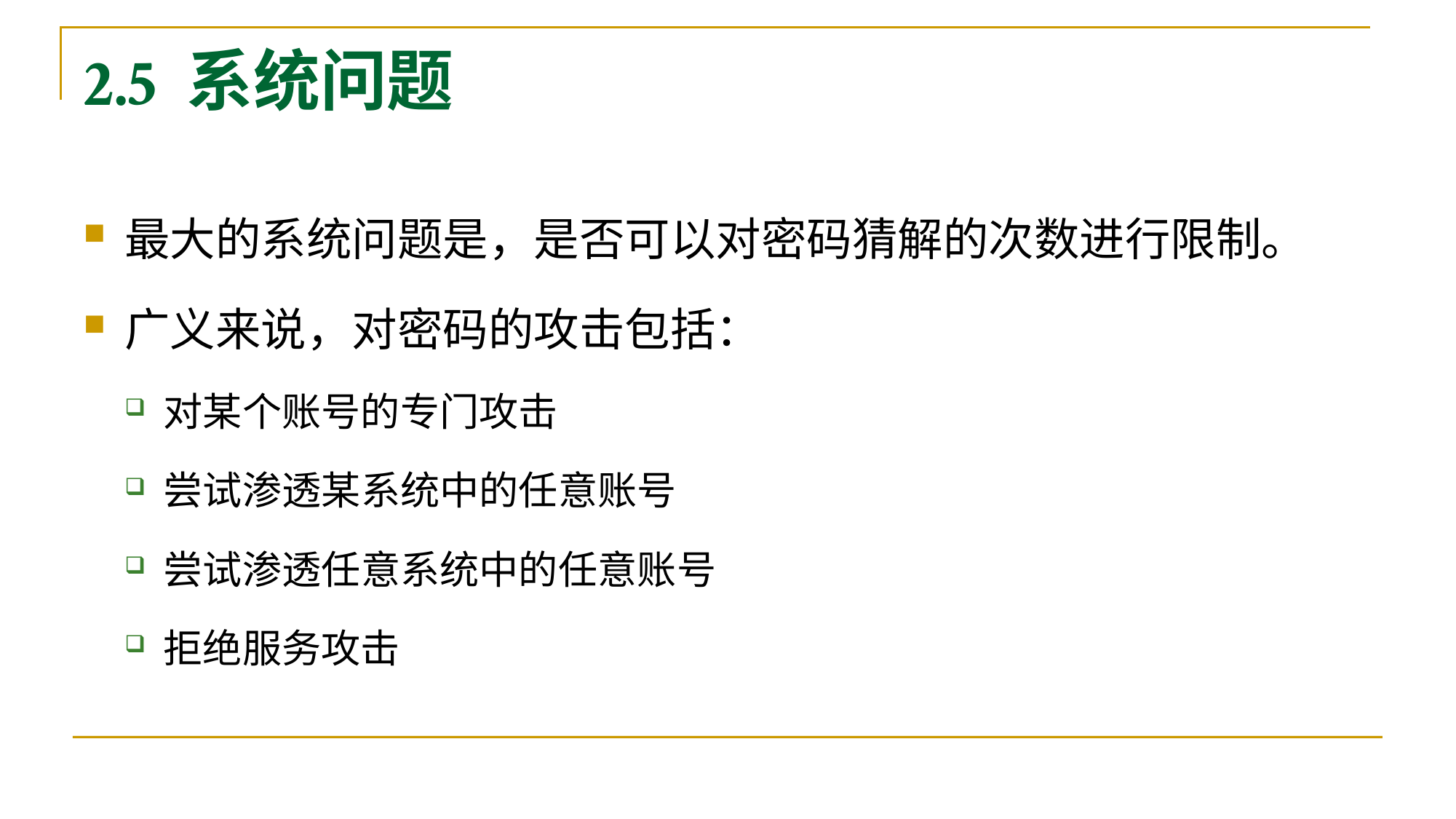

# 2.5 系统问题
最大的系统问题是，是否可以对密码猜解的次数进行限制。
广义来说，对密码的攻击包括：
对某个账号的专门攻击
尝试渗透某系统中的任意账号
尝试渗透任意系统中的任意账号
拒绝服务攻击